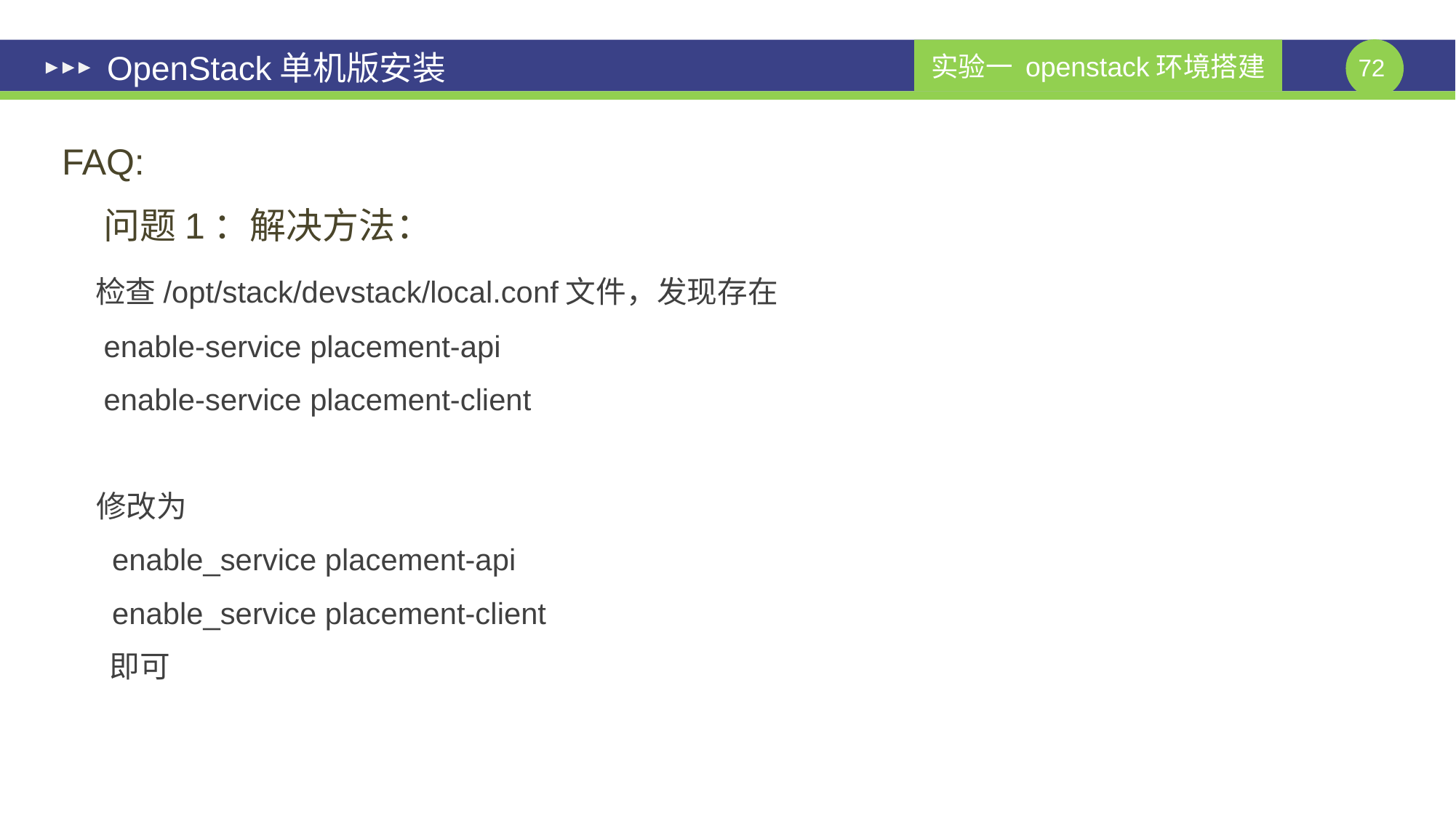

# OpenStack单机版安装
FAQ:
    问题1：解决方法：
   检查/opt/stack/devstack/local.conf文件，发现存在
     enable-service placement-api
     enable-service placement-client

    修改为
      enable_service placement-api
      enable_service placement-client
      即可